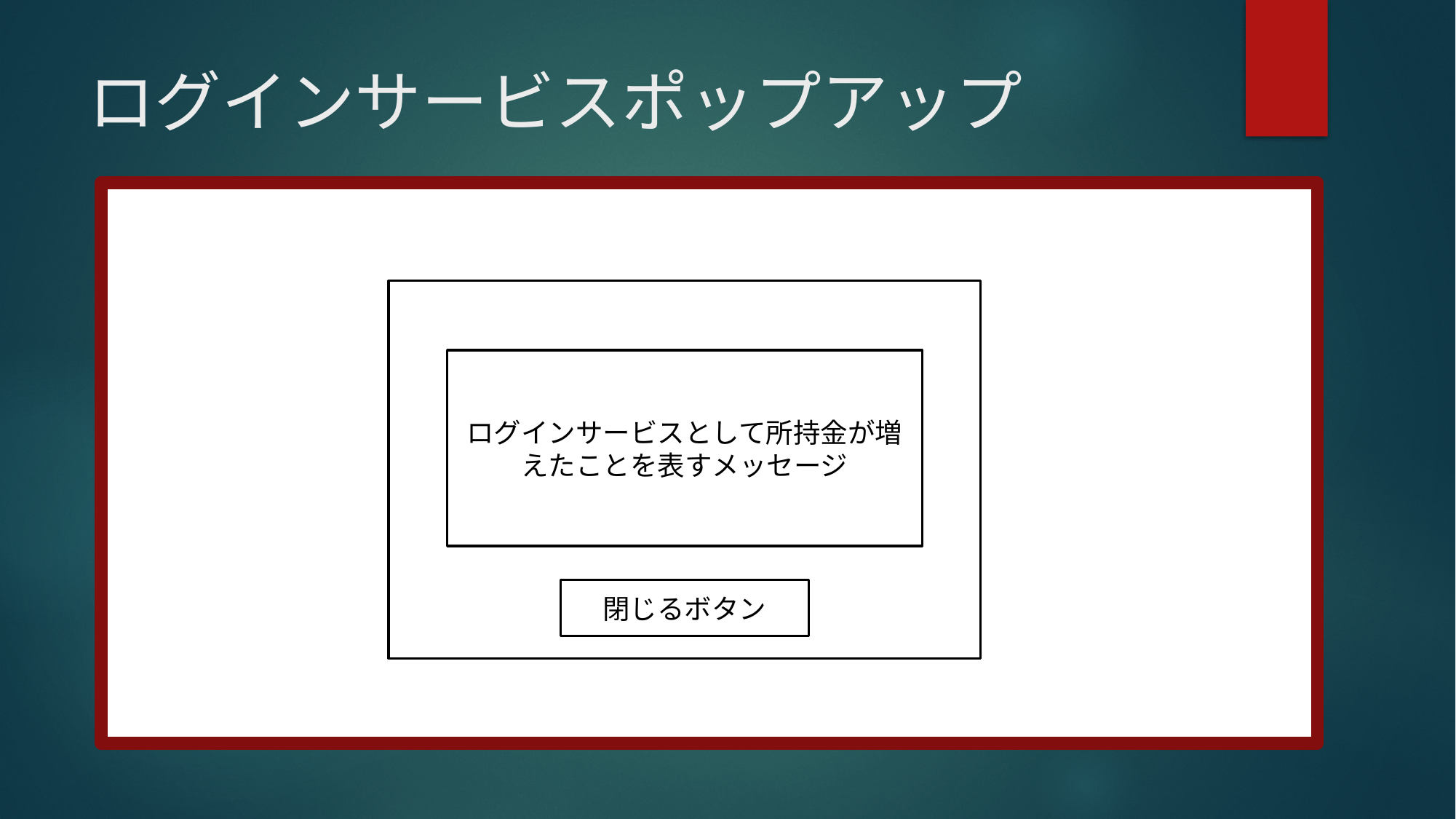

# ログインサービスポップアップ

ログインサービスとして所持金が増えたことを表すメッセージ
閉じるボタン